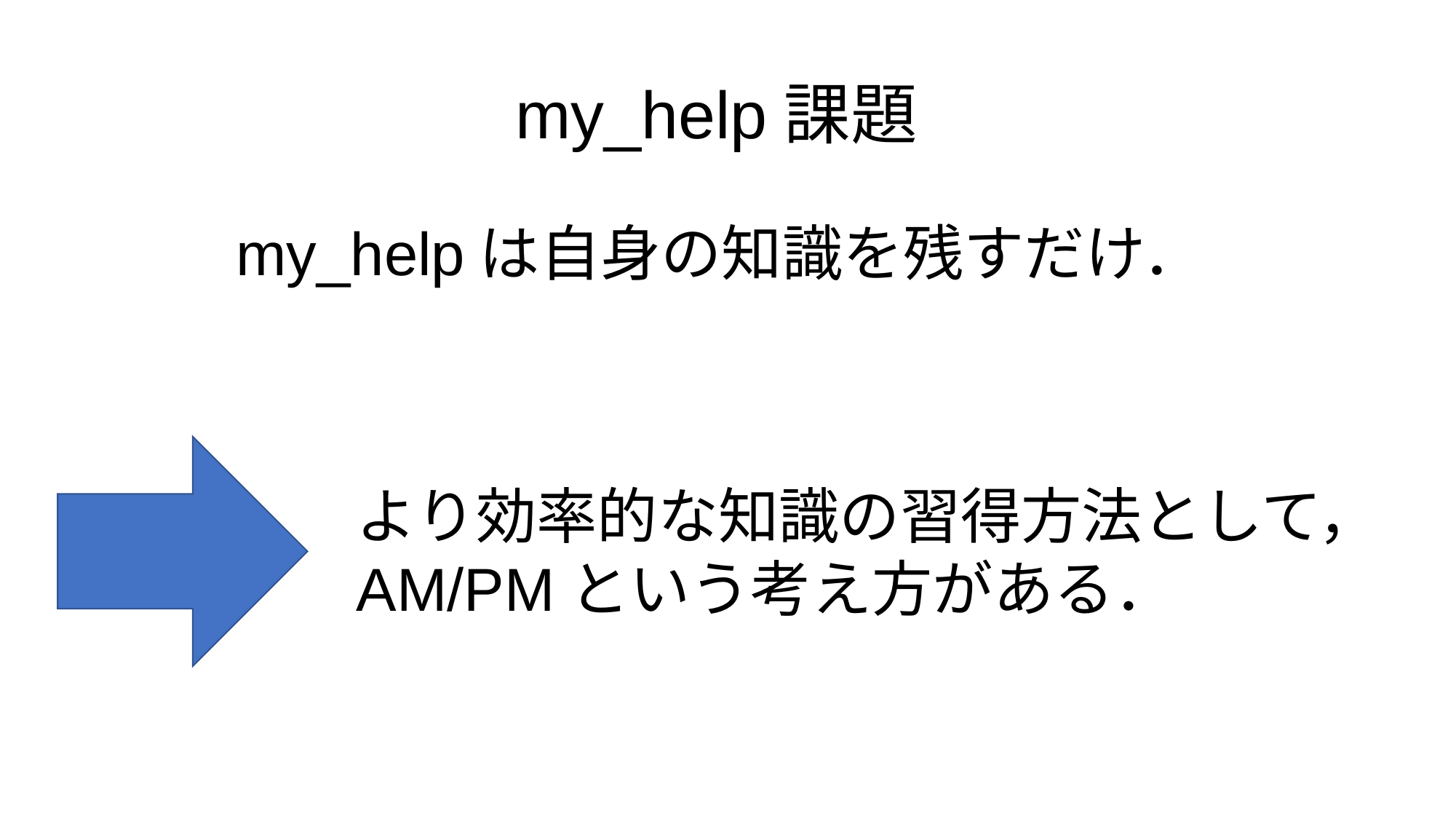

my_help課題
my_helpは自身の知識を残すだけ．

より効率的な知識の習得方法として，AM/PMという考え方がある．